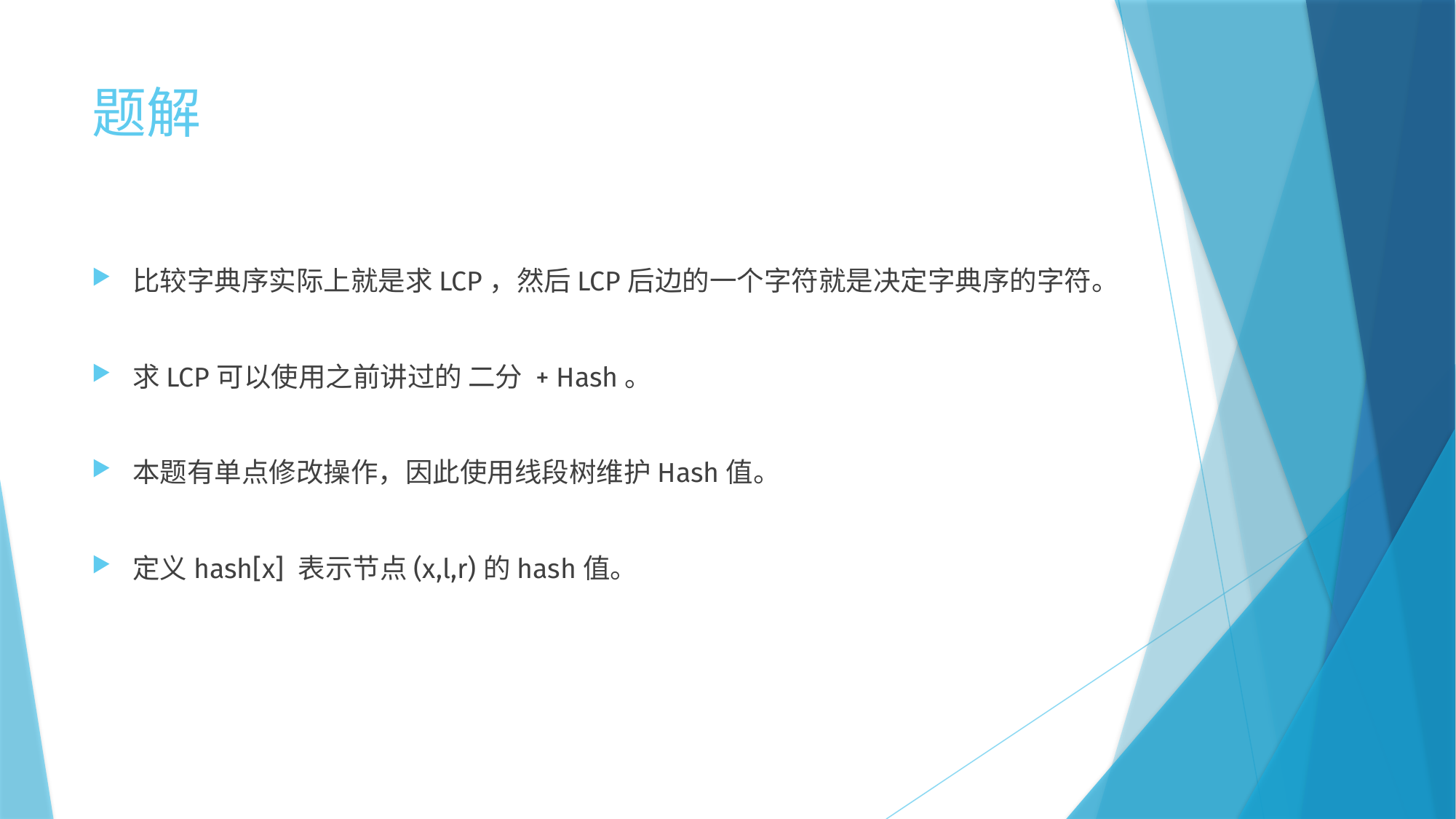

# 题解
比较字典序实际上就是求LCP，然后LCP后边的一个字符就是决定字典序的字符。

求LCP可以使用之前讲过的 二分 + Hash。

本题有单点修改操作，因此使用线段树维护Hash值。

定义hash[x] 表示节点(x,l,r)的hash值。